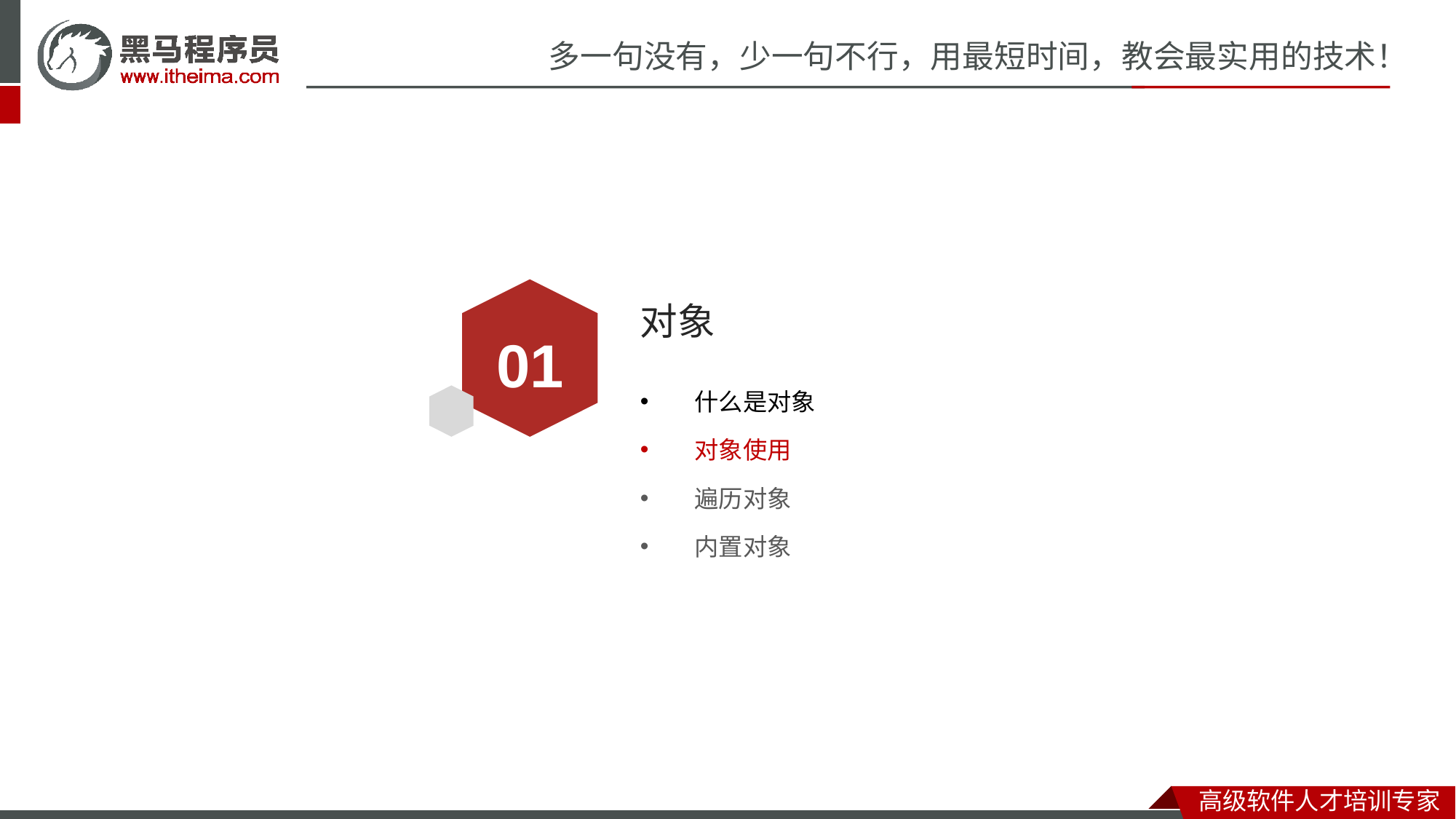

# 对象
01
什么是对象
对象使用
遍历对象
内置对象